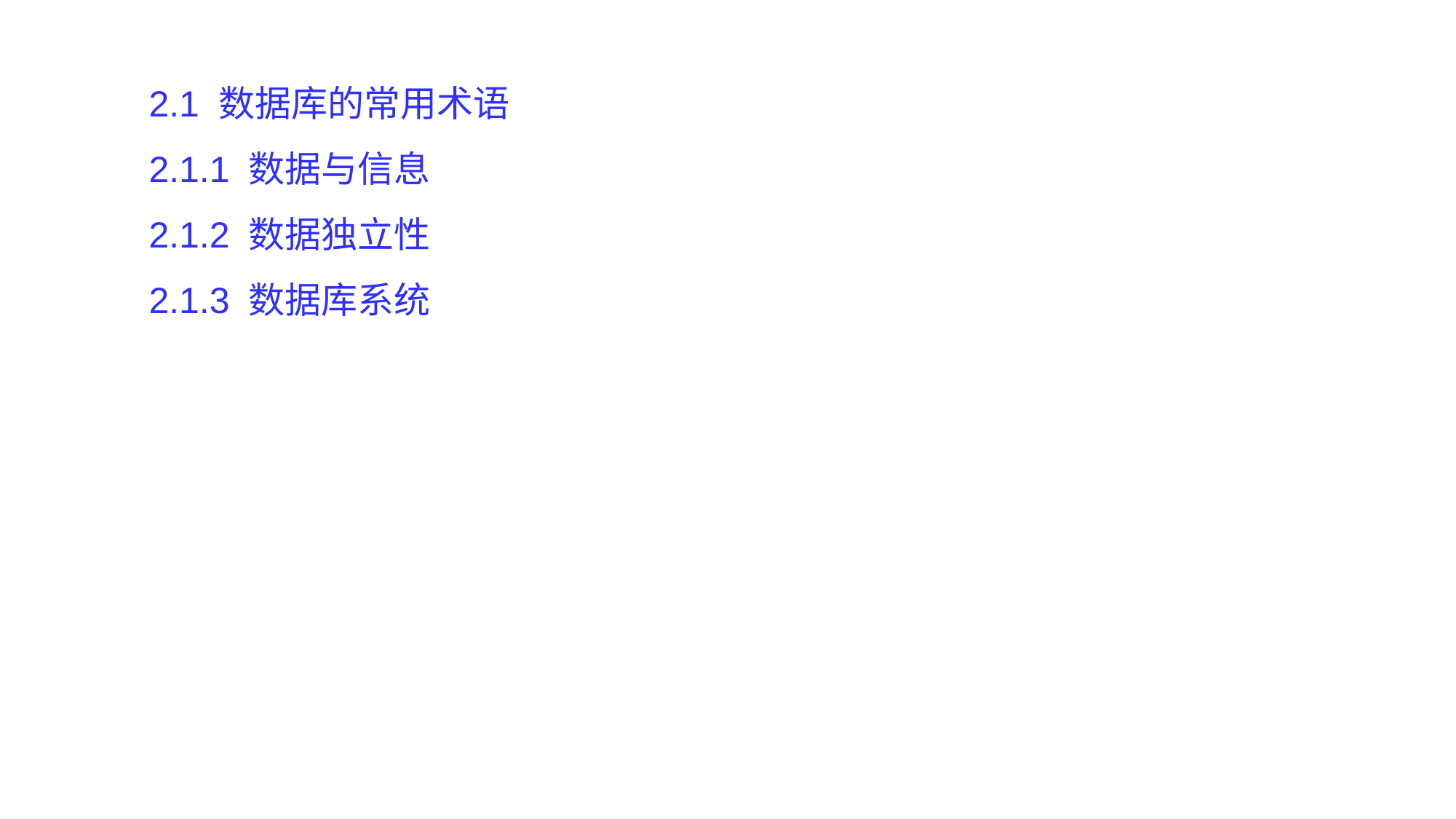

2.1 数据库的常用术语
2.1.1 数据与信息
2.1.2 数据独立性
2.1.3 数据库系统